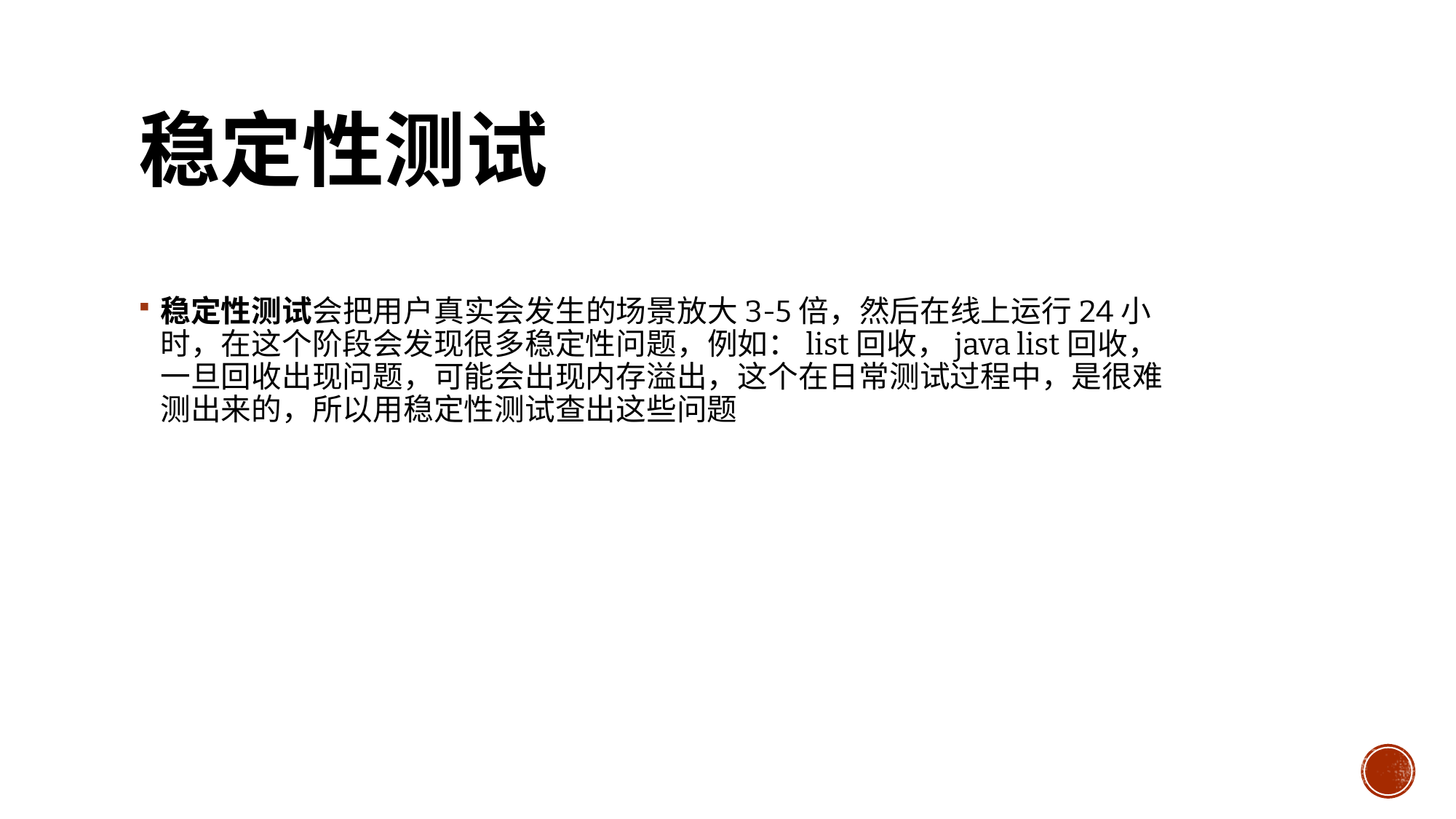

# 稳定性测试
稳定性测试会把用户真实会发生的场景放大3-5倍，然后在线上运行24小时，在这个阶段会发现很多稳定性问题，例如：list回收，java list回收，一旦回收出现问题，可能会出现内存溢出，这个在日常测试过程中，是很难测出来的，所以用稳定性测试查出这些问题